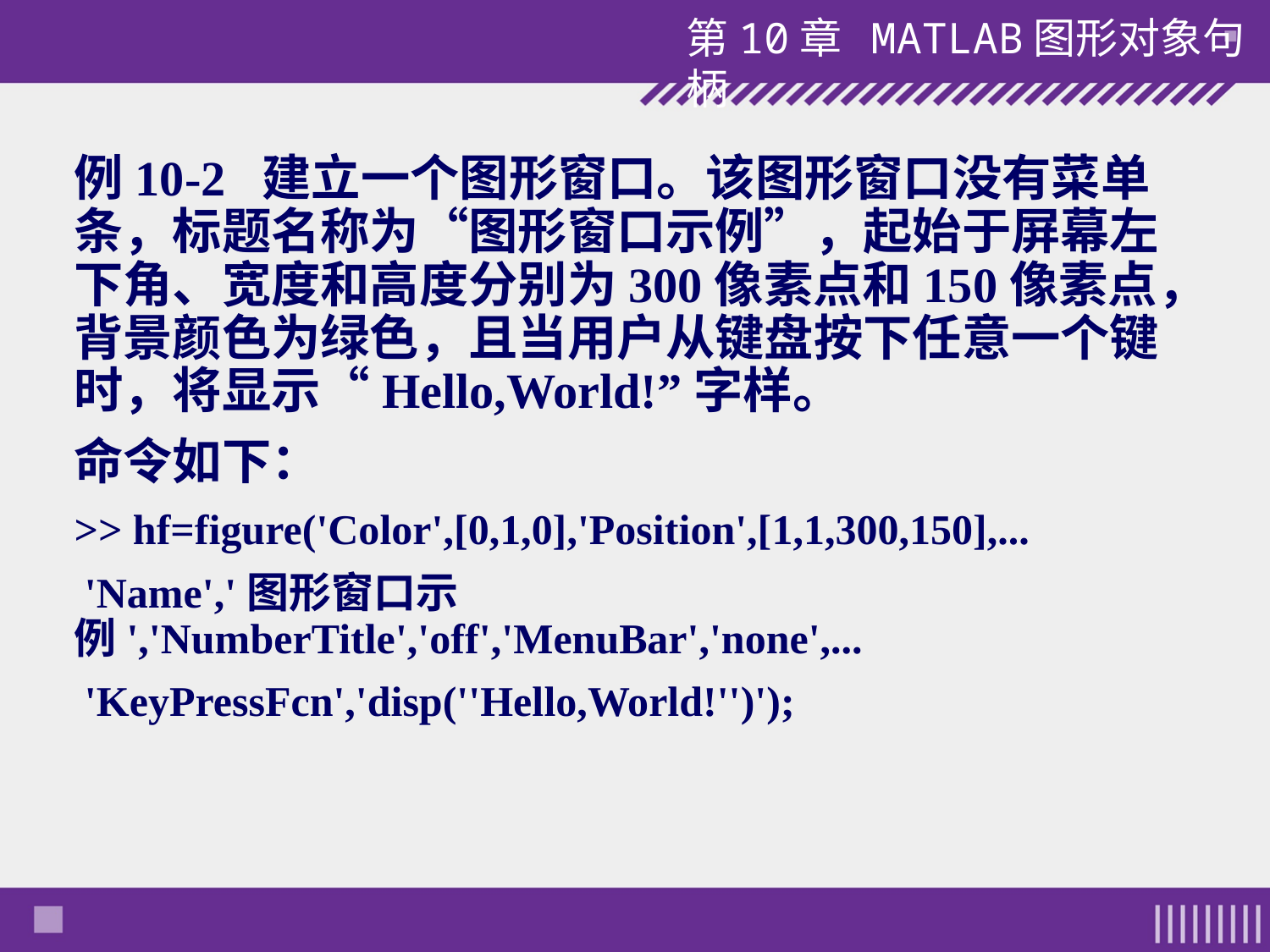

例10-2  建立一个图形窗口。该图形窗口没有菜单条，标题名称为“图形窗口示例”，起始于屏幕左下角、宽度和高度分别为300像素点和150像素点，背景颜色为绿色，且当用户从键盘按下任意一个键时，将显示“Hello,World!”字样。
命令如下：
>> hf=figure('Color',[0,1,0],'Position',[1,1,300,150],...
 'Name','图形窗口示例','NumberTitle','off','MenuBar','none',...
 'KeyPressFcn','disp(''Hello,World!'')');